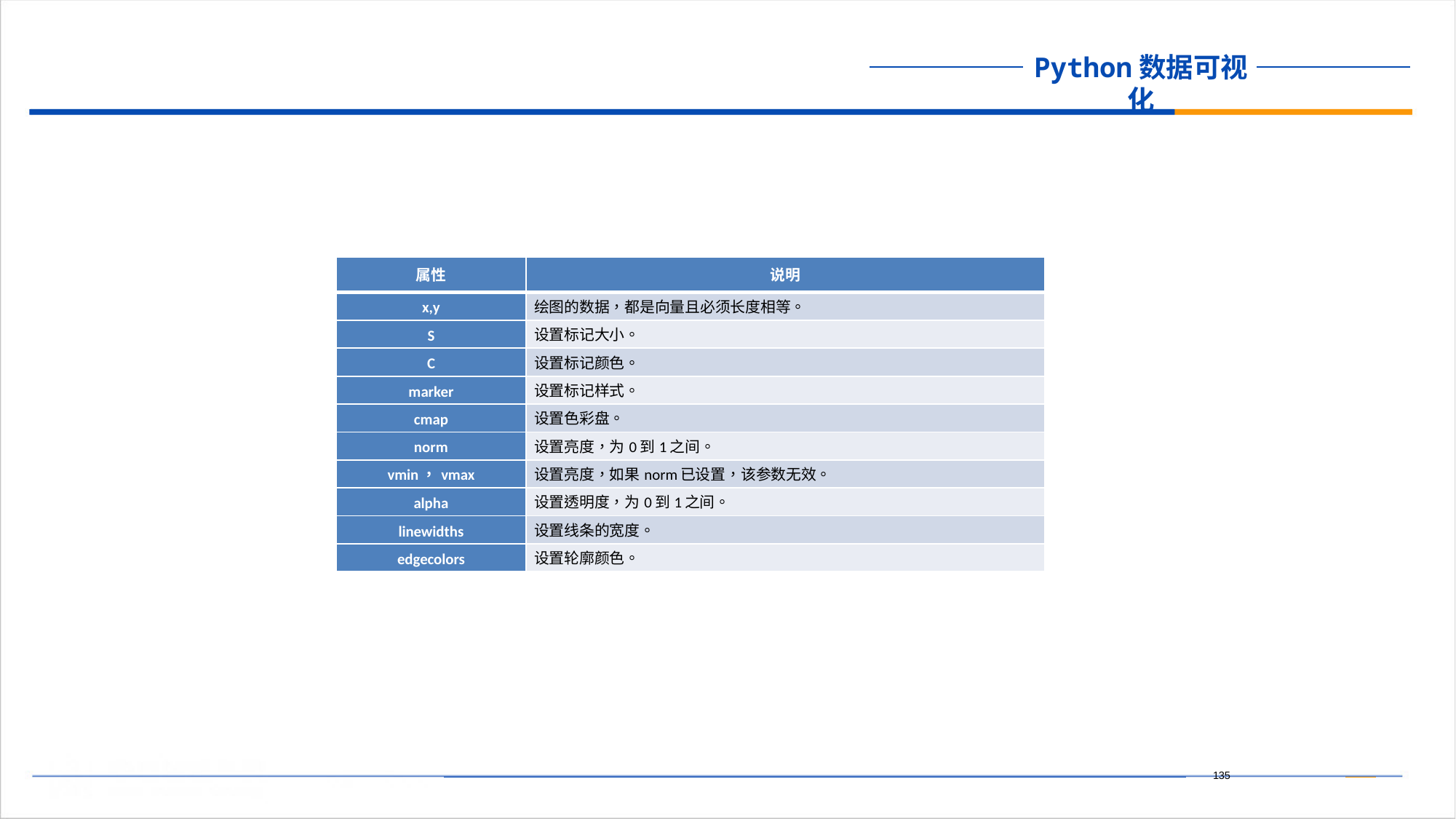

| 属性 | 说明 |
| --- | --- |
| x,y | 绘图的数据，都是向量且必须长度相等。 |
| S | 设置标记大小。 |
| C | 设置标记颜色。 |
| marker | 设置标记样式。 |
| cmap | 设置色彩盘。 |
| norm | 设置亮度，为0到1之间。 |
| vmin，vmax | 设置亮度，如果norm已设置，该参数无效。 |
| alpha | 设置透明度，为0到1之间。 |
| linewidths | 设置线条的宽度。 |
| edgecolors | 设置轮廓颜色。 |